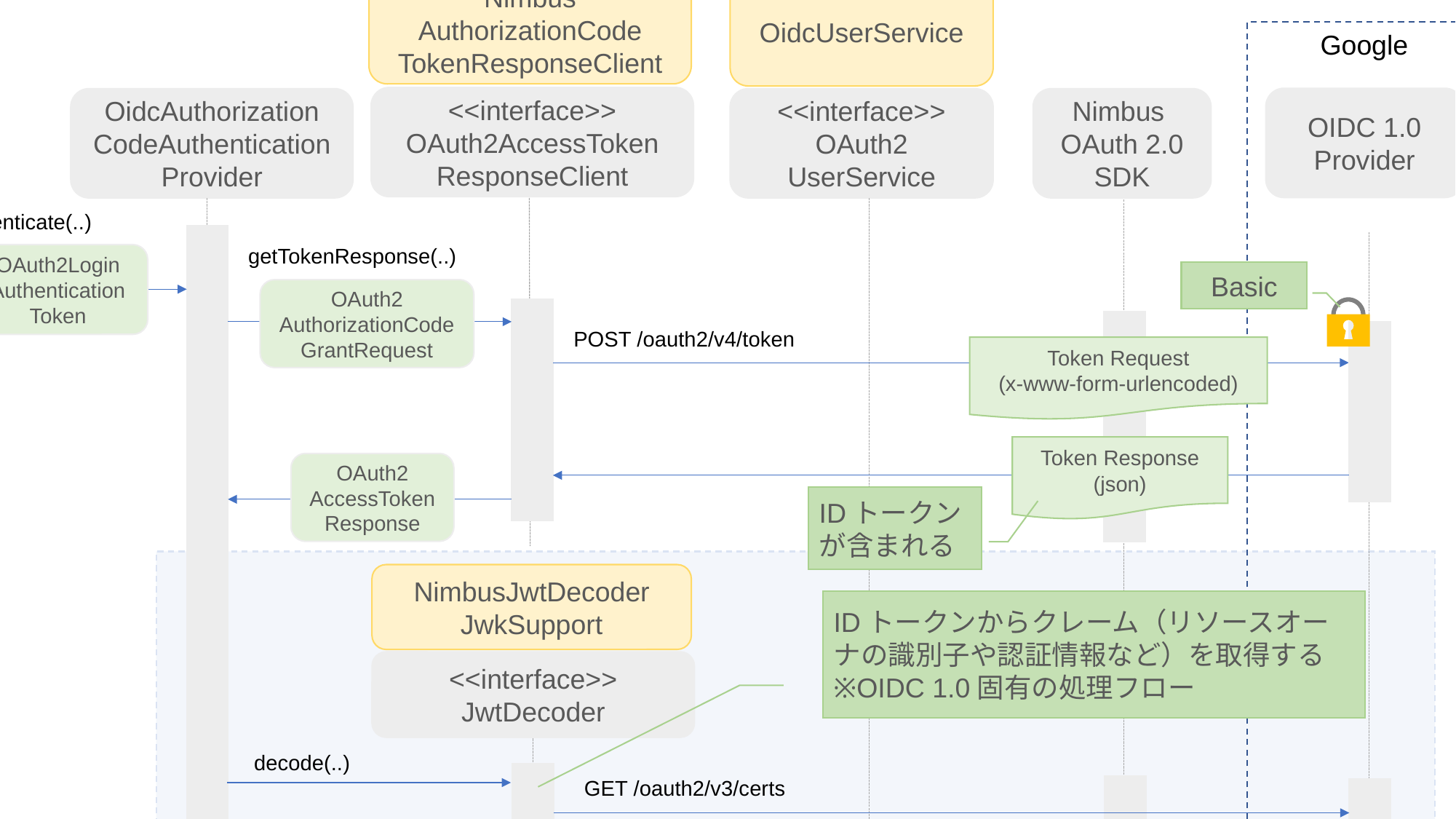

Nimbus
AuthorizationCode
TokenResponseClient
OidcUserService
Google
<<interface>>
OAuth2AccessToken
ResponseClient
OIDC 1.0
Provider
OidcAuthorization
CodeAuthenticationProvider
<<interface>>
OAuth2
UserService
Nimbus
OAuth 2.0
SDK
authenticate(..)

getTokenResponse(..)
OAuth2Login
Authentication
Token
Basic
OAuth2
AuthorizationCode
GrantRequest

POST /oauth2/v4/token

Token Request
(x-www-form-urlencoded)
Token Response
(json)
OAuth2
AccessToken
Response
IDトークンが含まれる

NimbusJwtDecoder
JwkSupport
IDトークンからクレーム（リソースオーナの識別子や認証情報など）を取得する
※OIDC 1.0固有の処理フロー
<<interface>>
JwtDecoder
decode(..)

GET /oauth2/v3/certs

JWKs Response
(json)
Jwt
Bearer Token
loadUser(..)

Oidc
UserRequest

GET /oauth2/v3/userinfo

UserInfo Response
(json)
OidcUser
OAuth2Login
Authentication
Token
アクセストークン（認可時にアクセスを許可したスコープ）に対応するクレーム（リソースオーナのプロフィール情報など）を取得する